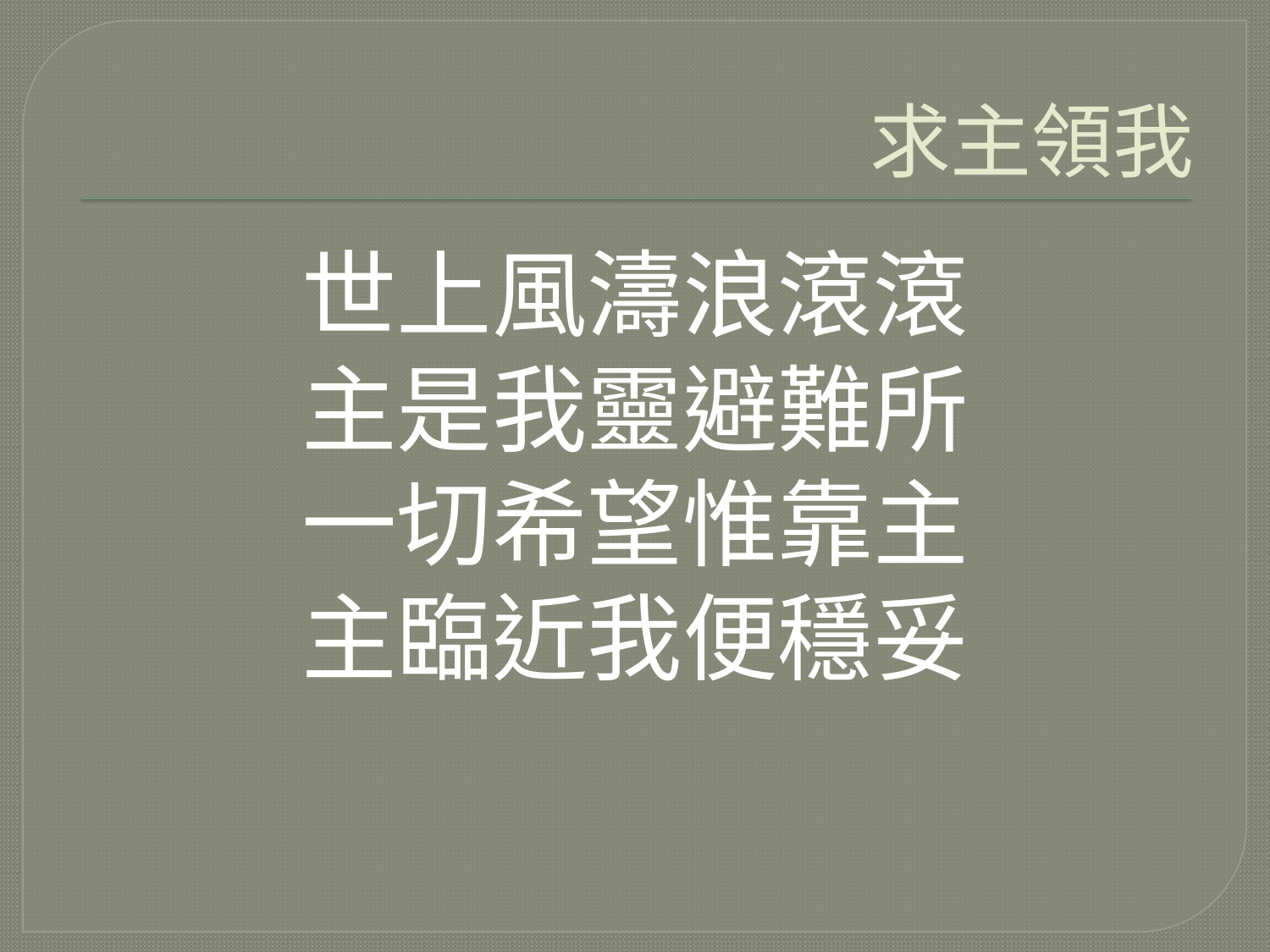

# 求主領我
世上風濤浪滾滾
主是我靈避難所
一切希望惟靠主
主臨近我便穩妥